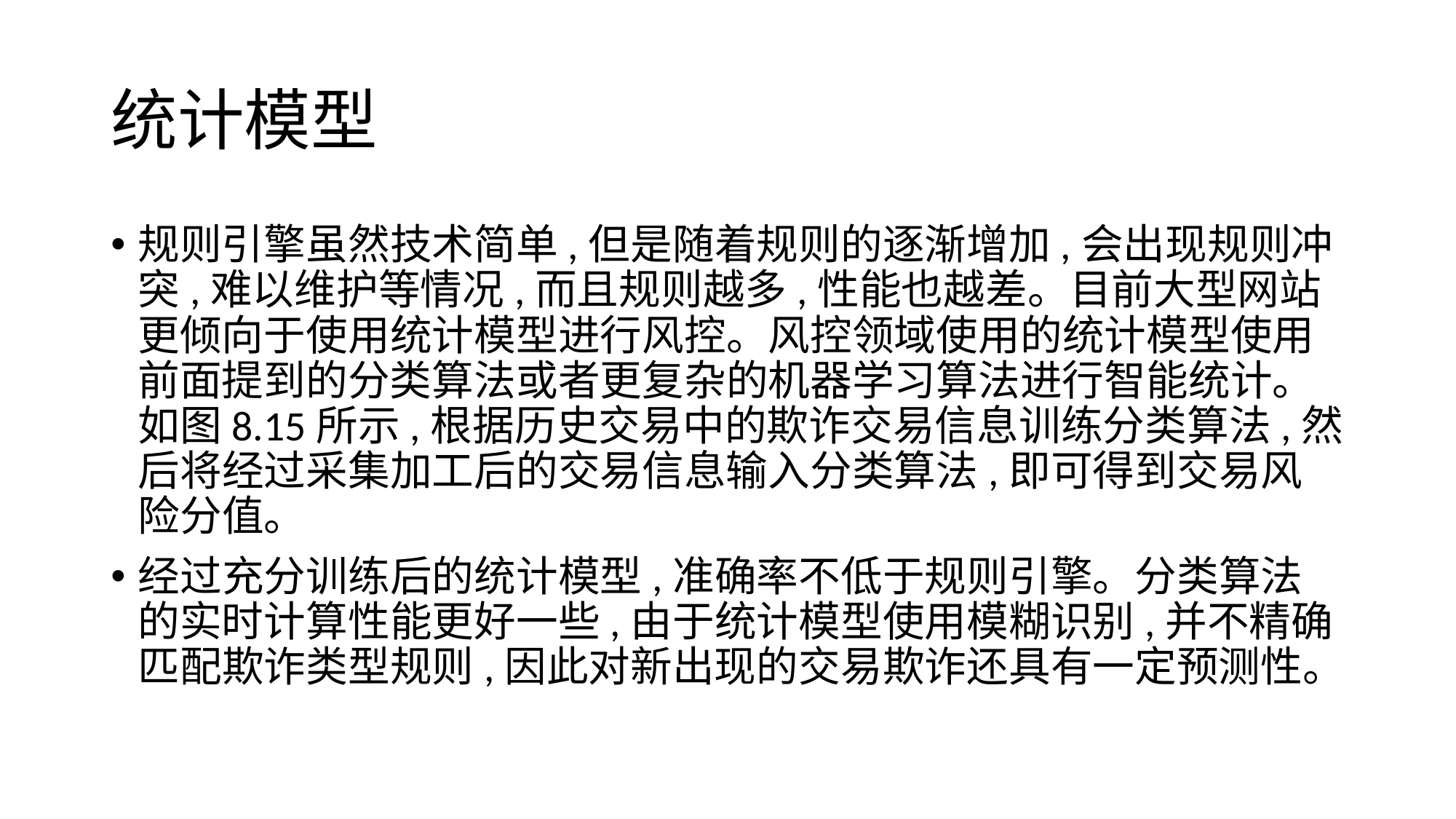

# 统计模型
规则引擎虽然技术简单,但是随着规则的逐渐增加,会出现规则冲突,难以维护等情况,而且规则越多,性能也越差。目前大型网站更倾向于使用统计模型进行风控。风控领域使用的统计模型使用前面提到的分类算法或者更复杂的机器学习算法进行智能统计。如图8.15所示,根据历史交易中的欺诈交易信息训练分类算法,然后将经过采集加工后的交易信息输入分类算法,即可得到交易风险分值。
经过充分训练后的统计模型,准确率不低于规则引擎。分类算法的实时计算性能更好一些,由于统计模型使用模糊识别,并不精确匹配欺诈类型规则,因此对新出现的交易欺诈还具有一定预测性。